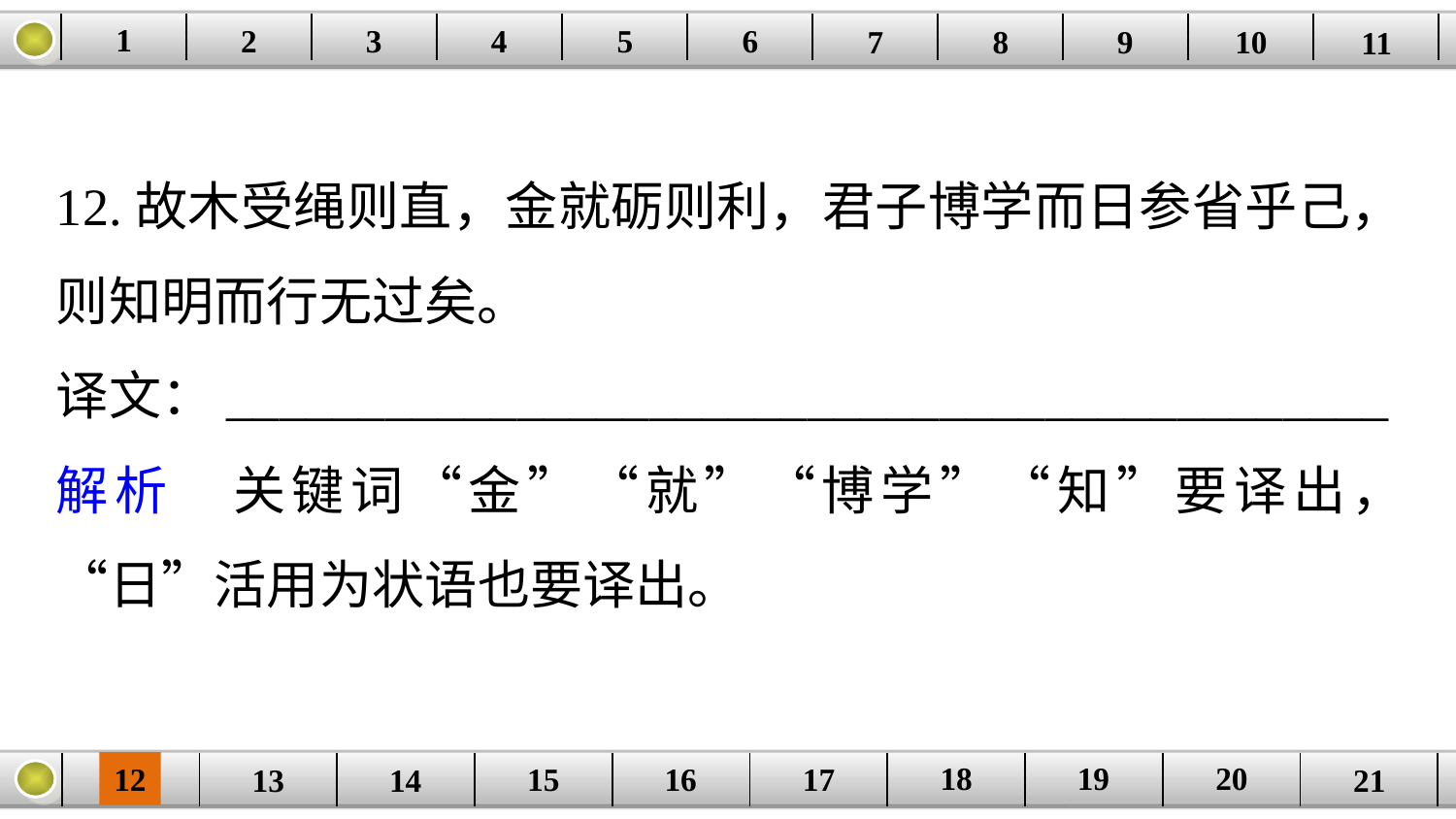

1
2
3
4
|  |  |  |  |  |  |  |  |  |  |  |
| --- | --- | --- | --- | --- | --- | --- | --- | --- | --- | --- |
5
6
7
8
9
10
11

12.故木受绳则直，金就砺则利，君子博学而日参省乎己，则知明而行无过矣。
译文：____________________________________________
解析　关键词“金”“就”“博学”“知”要译出，“日”活用为状语也要译出。
20
19

18
17
16
12
15
14
|  |  |  |  |  |  |  |  |  |  |
| --- | --- | --- | --- | --- | --- | --- | --- | --- | --- |
13
21